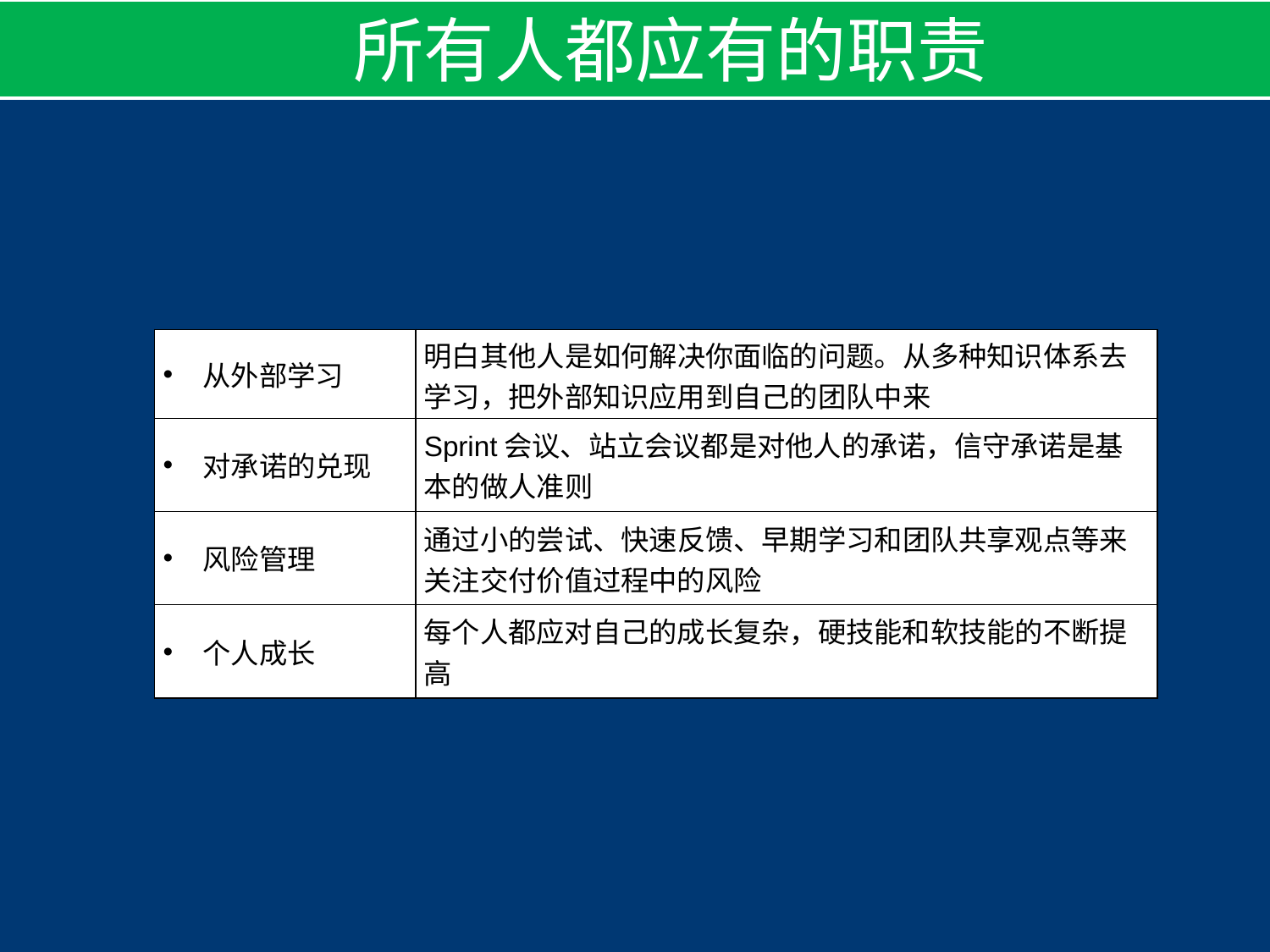

所有人都应有的职责
| 从外部学习 | 明白其他人是如何解决你面临的问题。从多种知识体系去学习，把外部知识应用到自己的团队中来 |
| --- | --- |
| 对承诺的兑现 | Sprint会议、站立会议都是对他人的承诺，信守承诺是基本的做人准则 |
| 风险管理 | 通过小的尝试、快速反馈、早期学习和团队共享观点等来关注交付价值过程中的风险 |
| 个人成长 | 每个人都应对自己的成长复杂，硬技能和软技能的不断提高 |